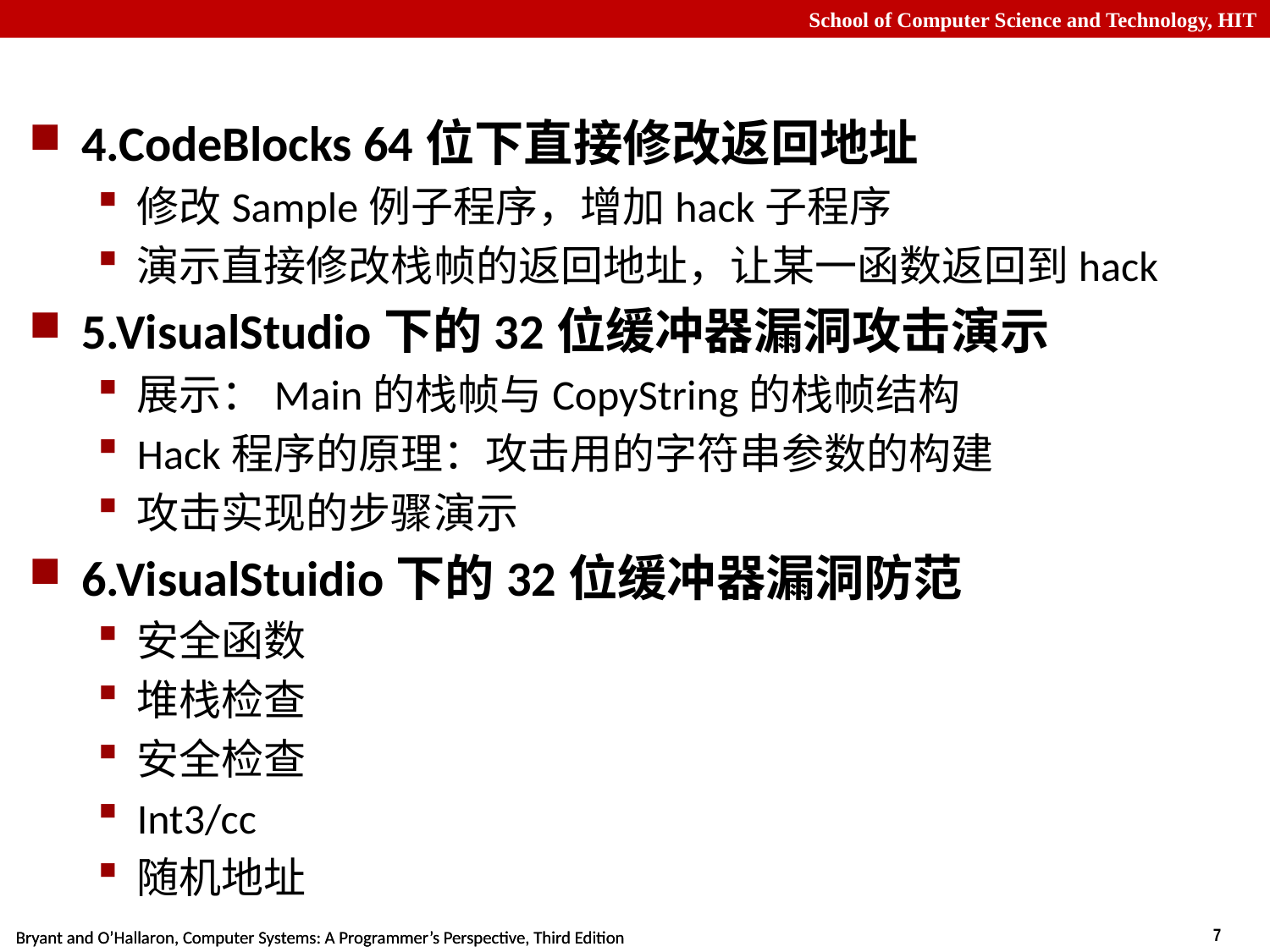

4.CodeBlocks 64位下直接修改返回地址
修改Sample例子程序，增加hack子程序
演示直接修改栈帧的返回地址，让某一函数返回到hack
5.VisualStudio下的32位缓冲器漏洞攻击演示
展示：Main的栈帧与CopyString的栈帧结构
Hack程序的原理：攻击用的字符串参数的构建
攻击实现的步骤演示
6.VisualStuidio下的32位缓冲器漏洞防范
安全函数
堆栈检查
安全检查
Int3/cc
随机地址